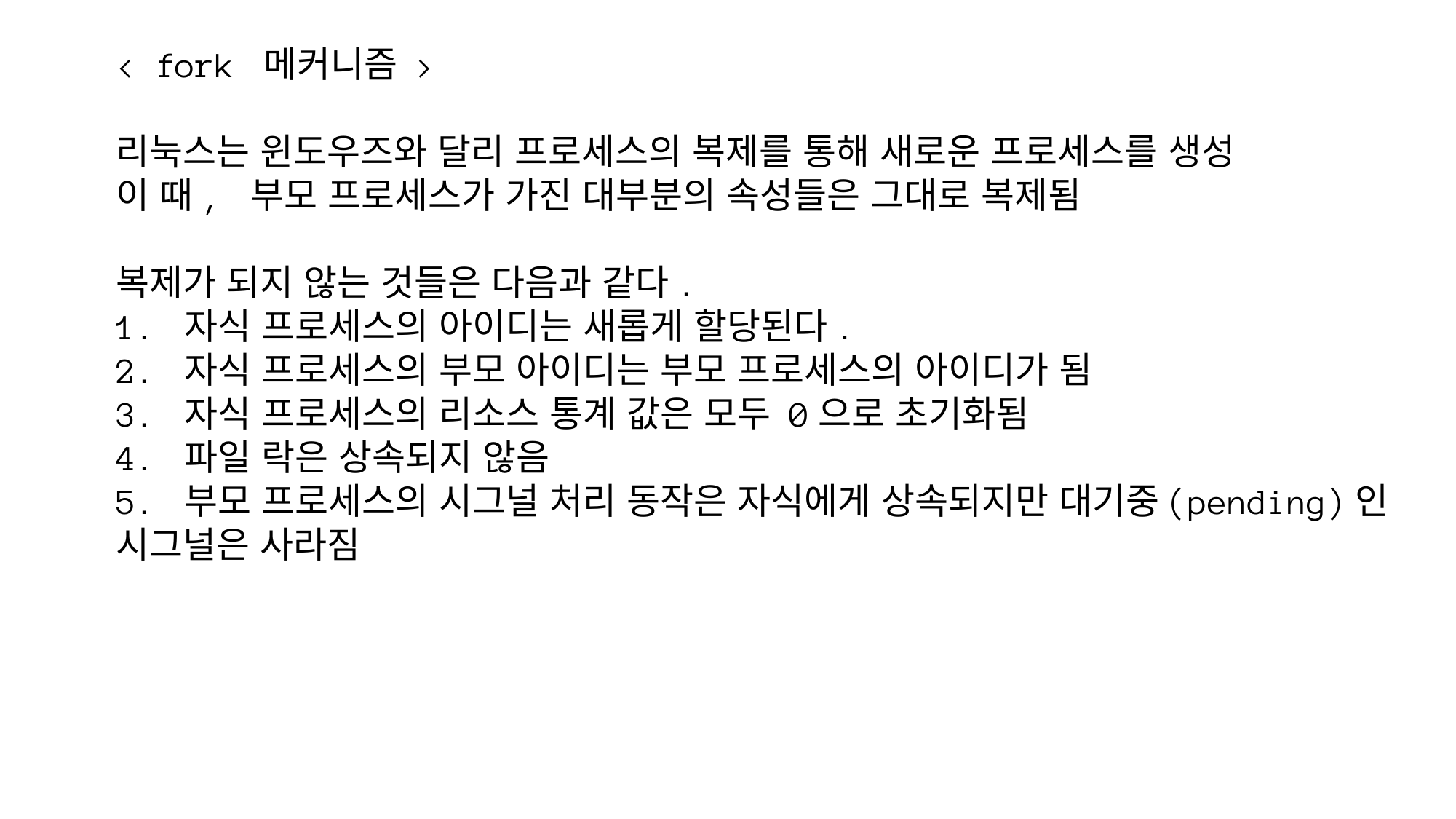

< fork 메커니즘 >

리눅스는 윈도우즈와 달리 프로세스의 복제를 통해 새로운 프로세스를 생성
이 때, 부모 프로세스가 가진 대부분의 속성들은 그대로 복제됨

복제가 되지 않는 것들은 다음과 같다.
1. 자식 프로세스의 아이디는 새롭게 할당된다.
2. 자식 프로세스의 부모 아이디는 부모 프로세스의 아이디가 됨
3. 자식 프로세스의 리소스 통계 값은 모두 0으로 초기화됨
4. 파일 락은 상속되지 않음
5. 부모 프로세스의 시그널 처리 동작은 자식에게 상속되지만 대기중(pending)인
시그널은 사라짐